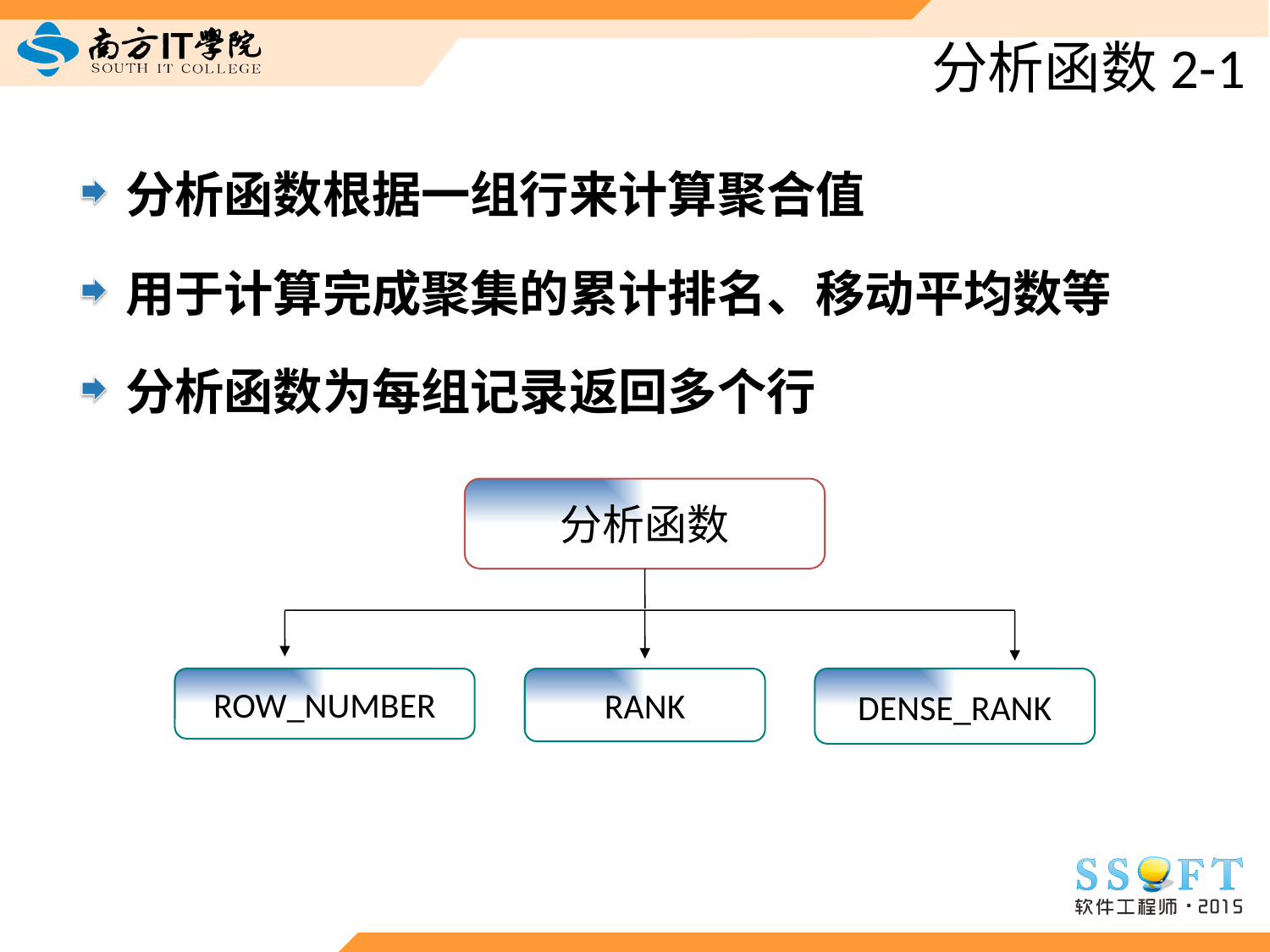

# 分析函数2-1
分析函数根据一组行来计算聚合值
用于计算完成聚集的累计排名、移动平均数等
分析函数为每组记录返回多个行

分析函数

ROW_NUMBER
RANK
DENSE_RANK